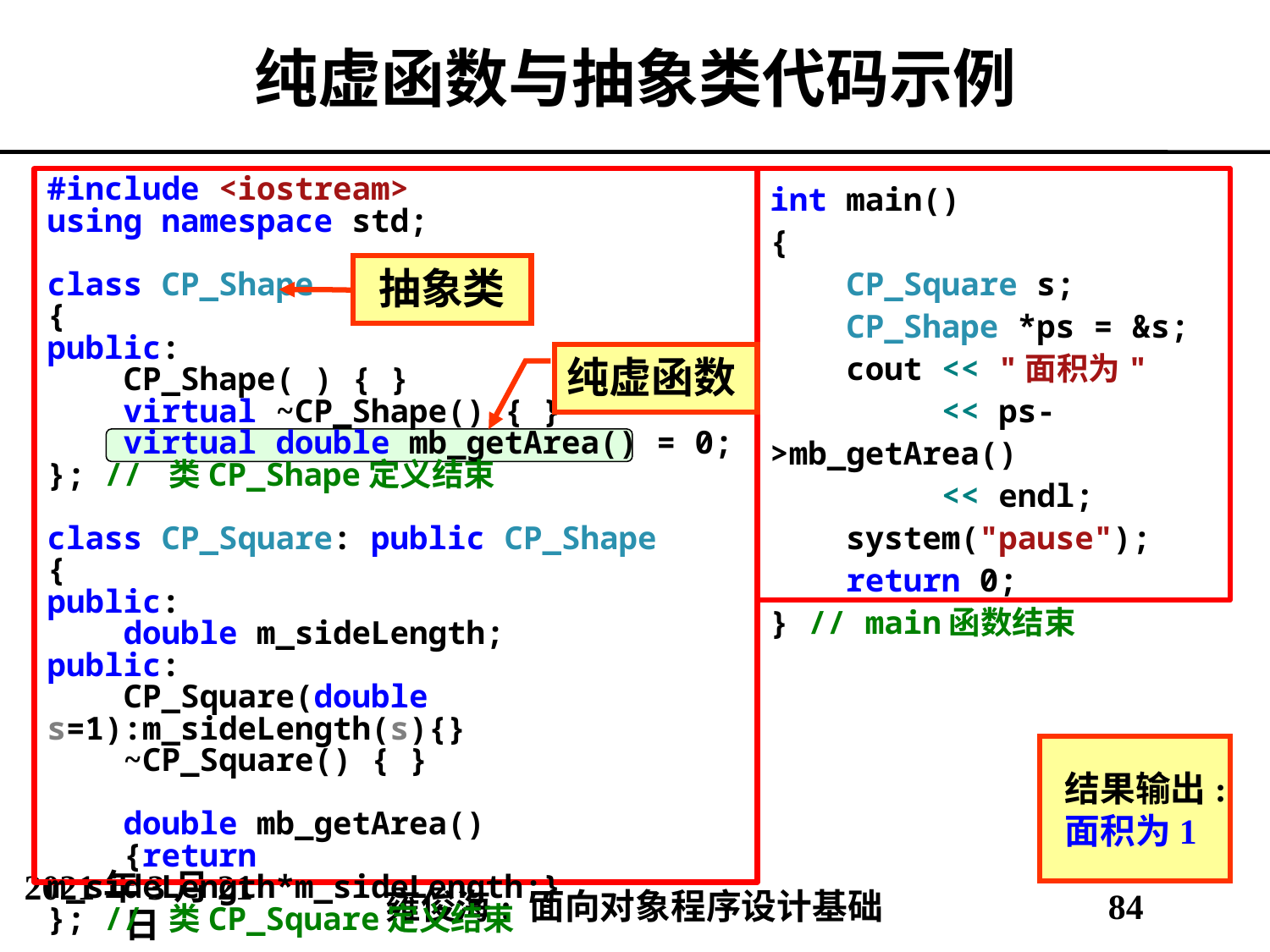

# 纯虚函数与抽象类代码示例

int main()
{
    CP_Square s;
    CP_Shape *ps = &s;
    cout << "面积为"
         << ps->mb_getArea()
         << endl;
    system("pause");
    return 0;
} // main函数结束
#include <iostream>
using namespace std;

class CP_Shape
{
public:
    CP_Shape( ) { }
    virtual ~CP_Shape() { }
    virtual double mb_getArea() = 0;
}; // 类CP_Shape定义结束

class CP_Square: public CP_Shape
{
public:
    double m_sideLength;
public:
    CP_Square(double s=1):m_sideLength(s){}
    ~CP_Square() { }

    double mb_getArea()
    {return m_sideLength*m_sideLength;}
}; // 类CP_Square定义结束
抽象类
纯虚函数

结果输出:
面积为1
2021年3月21日
雍俊海: 面向对象程序设计基础
84